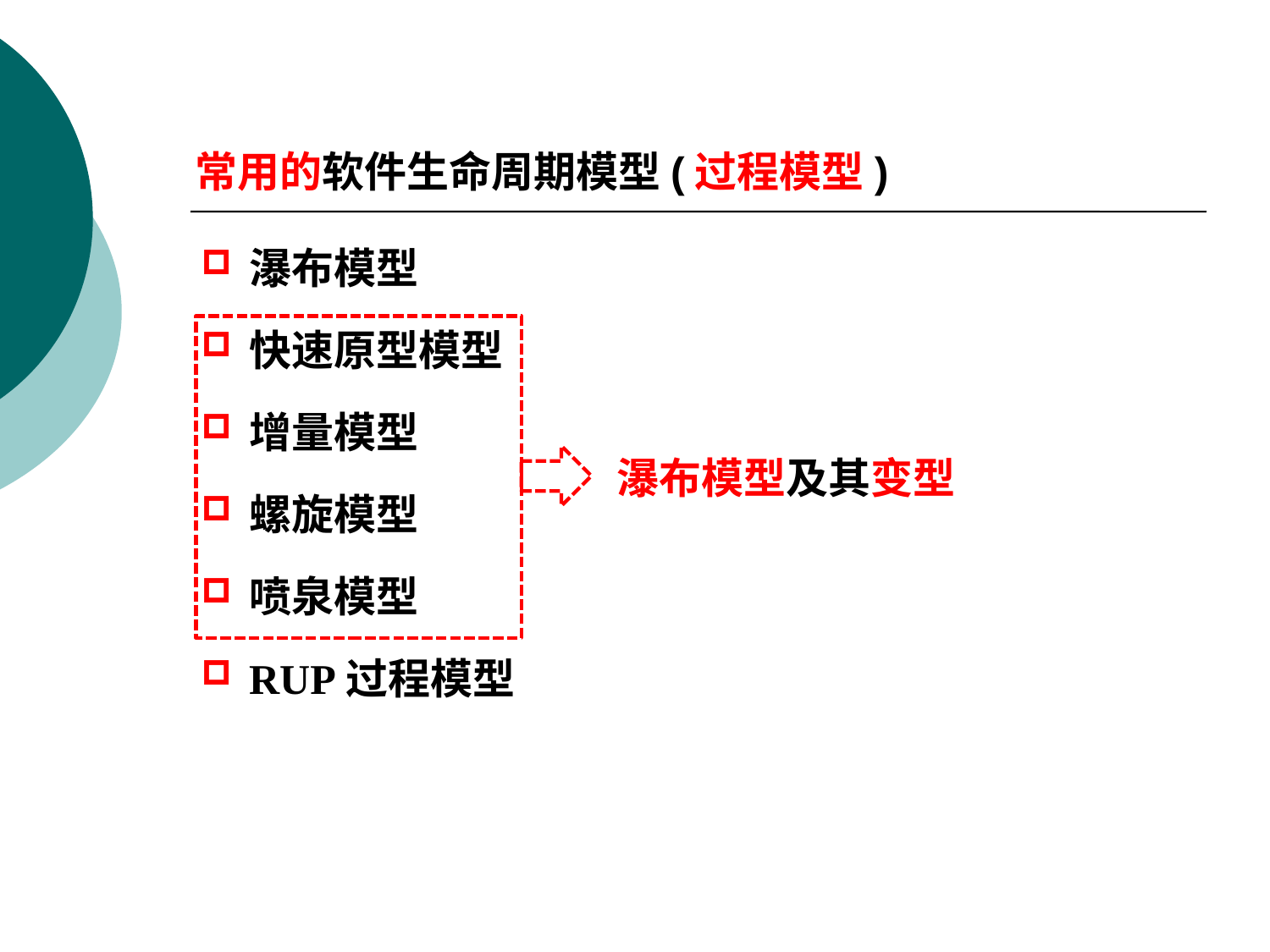

常用的软件生命周期模型(过程模型)
瀑布模型
快速原型模型
增量模型
螺旋模型
喷泉模型
RUP过程模型

瀑布模型及其变型